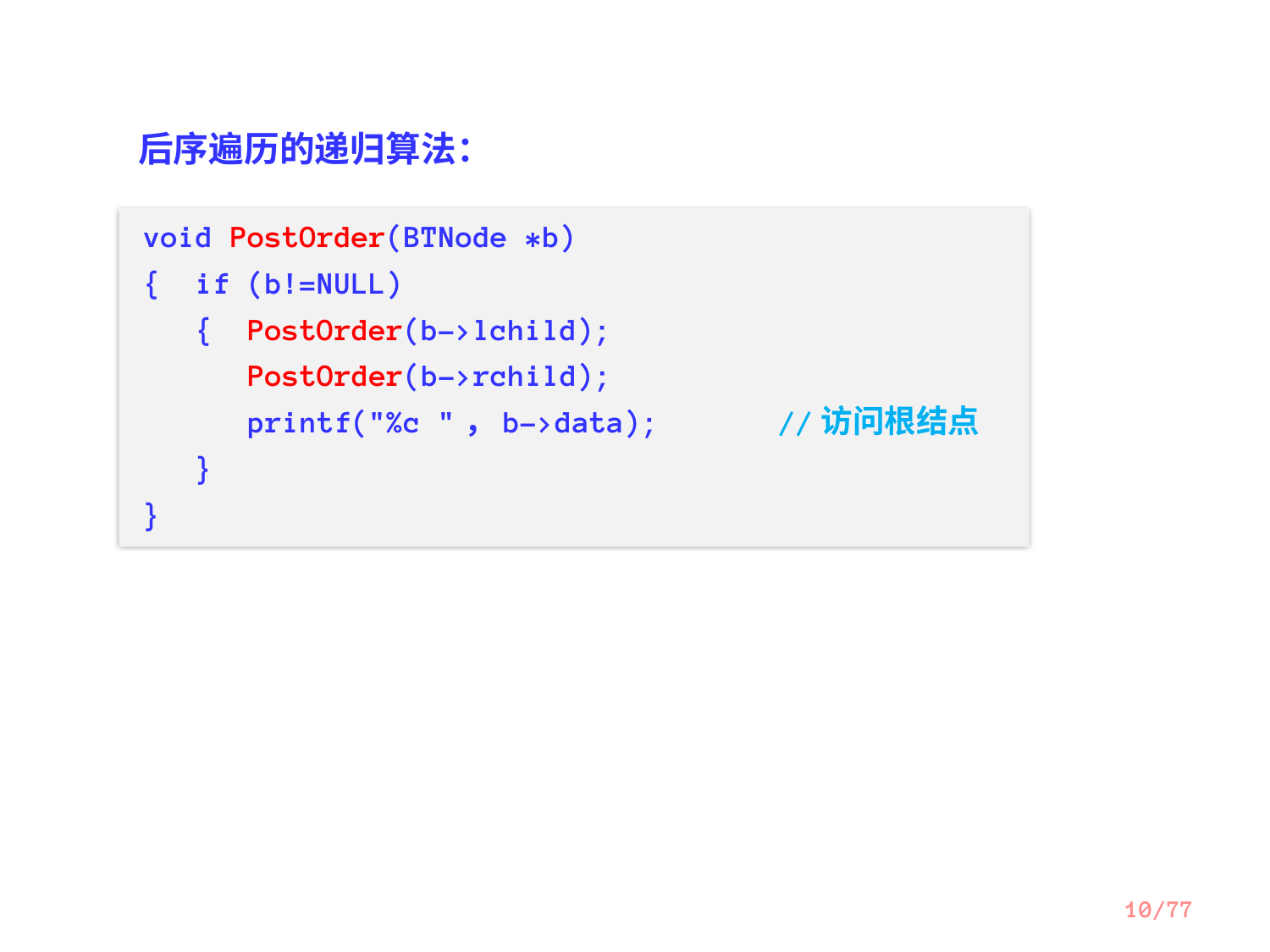

后序遍历的递归算法：
void PostOrder(BTNode *b)
{  if (b!=NULL)
   {  PostOrder(b->lchild);
      PostOrder(b->rchild);
      printf("%c "，b->data); 	//访问根结点
   }
}
10/77